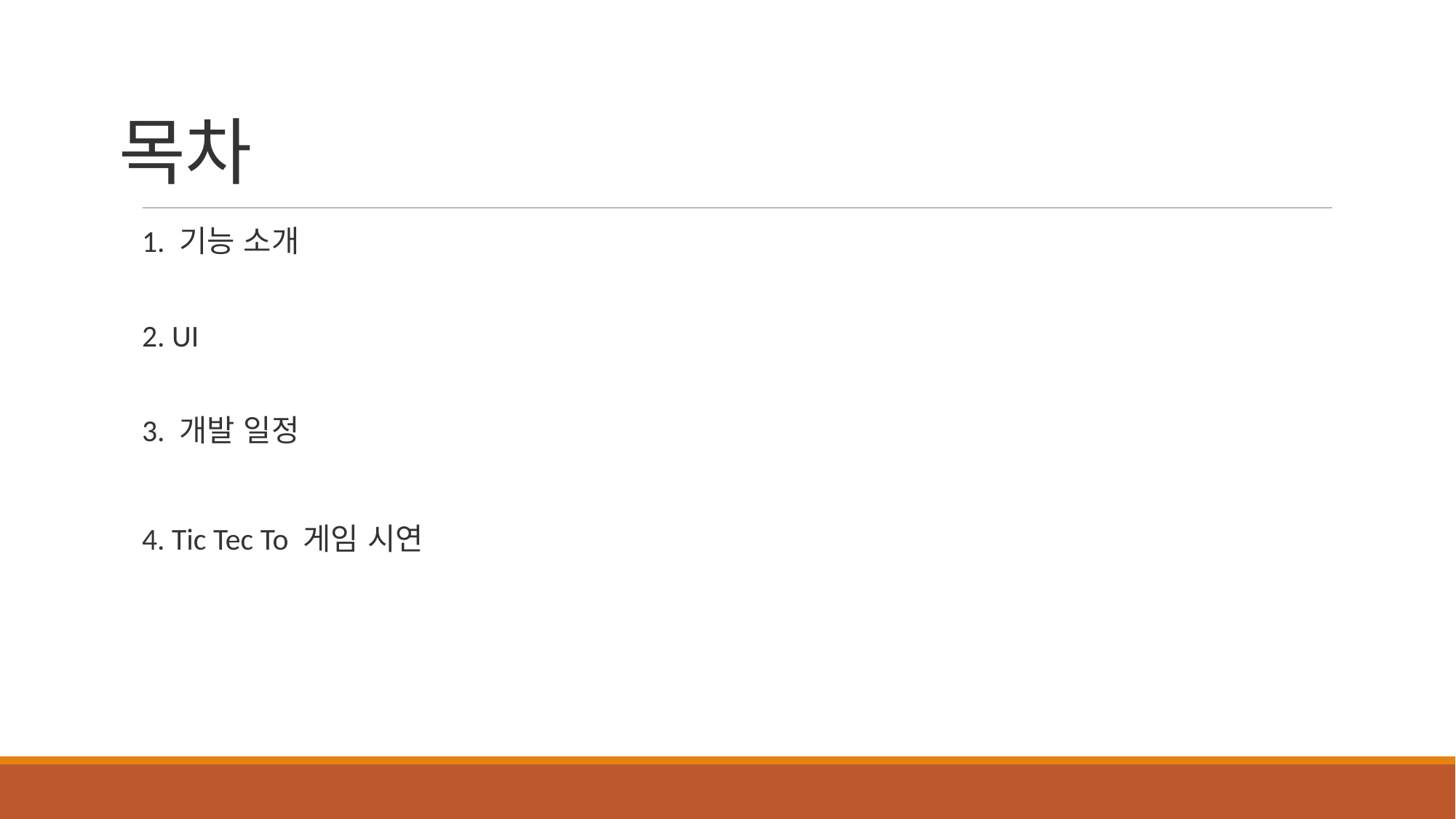

# 목차
1. 기능 소개

2. UI

3. 개발 일정

4. Tic Tec To 게임 시연